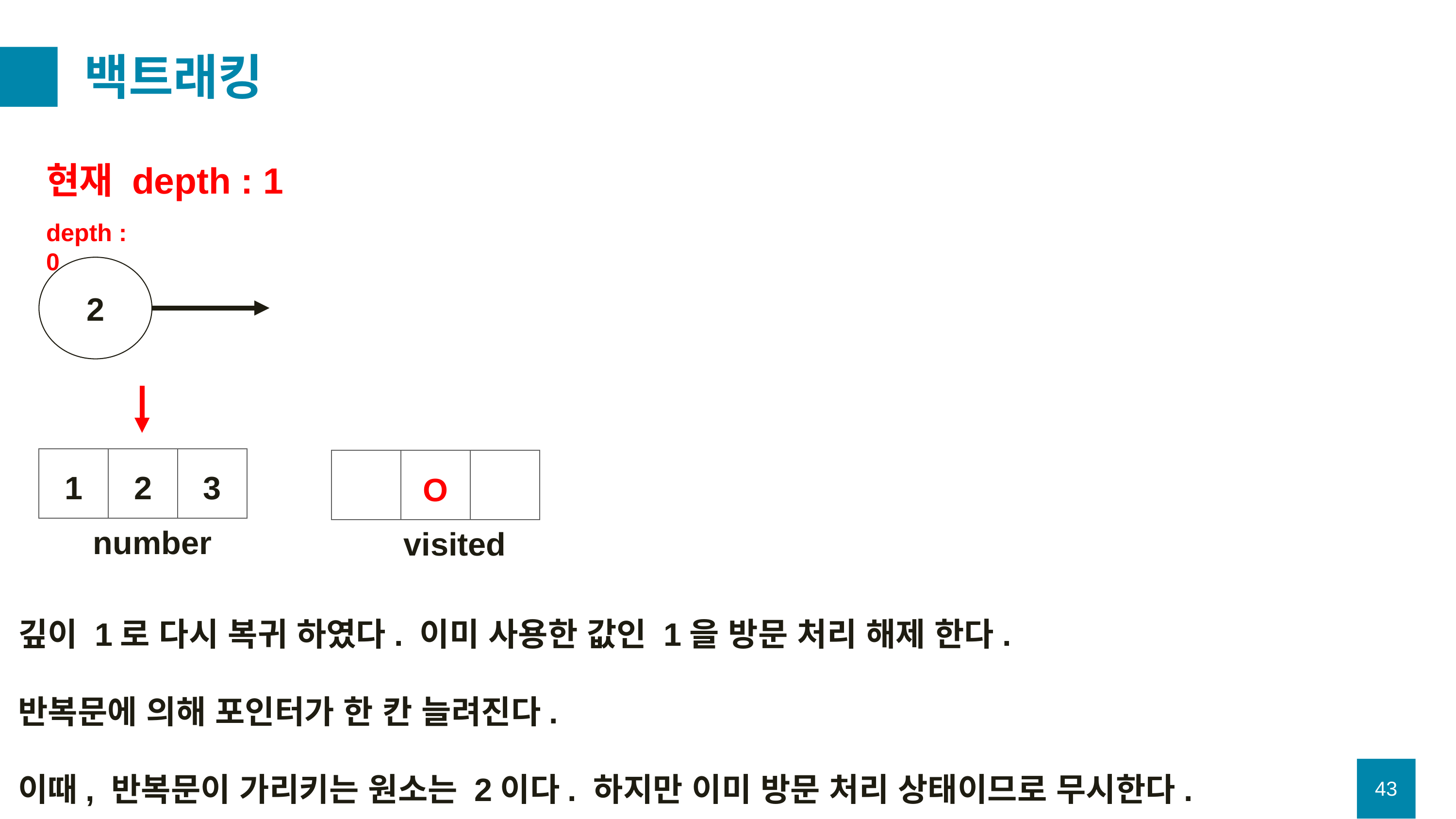

# 백트래킹
현재 depth : 1
depth : 0
2
| 1 | 2 | 3 |
| --- | --- | --- |
|  | O |  |
| --- | --- | --- |
number
visited
깊이 1로 다시 복귀 하였다. 이미 사용한 값인 1을 방문 처리 해제 한다.

반복문에 의해 포인터가 한 칸 늘려진다.

이때, 반복문이 가리키는 원소는 2이다. 하지만 이미 방문 처리 상태이므로 무시한다.
43